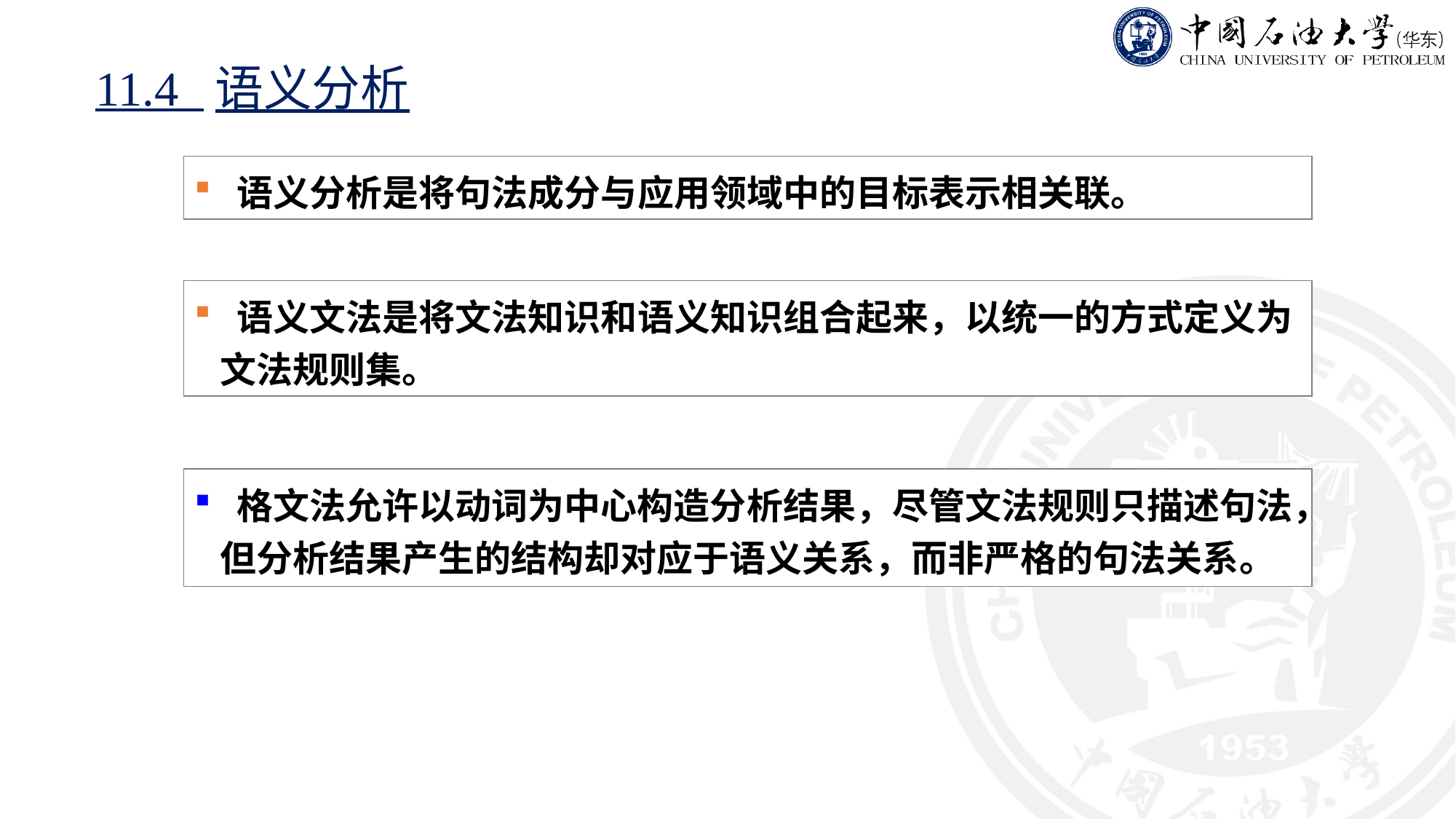

# 11.4  语义分析
 语义分析是将句法成分与应用领域中的目标表示相关联。
 语义文法是将文法知识和语义知识组合起来，以统一的方式定义为文法规则集。
 格文法允许以动词为中心构造分析结果，尽管文法规则只描述句法，但分析结果产生的结构却对应于语义关系，而非严格的句法关系。